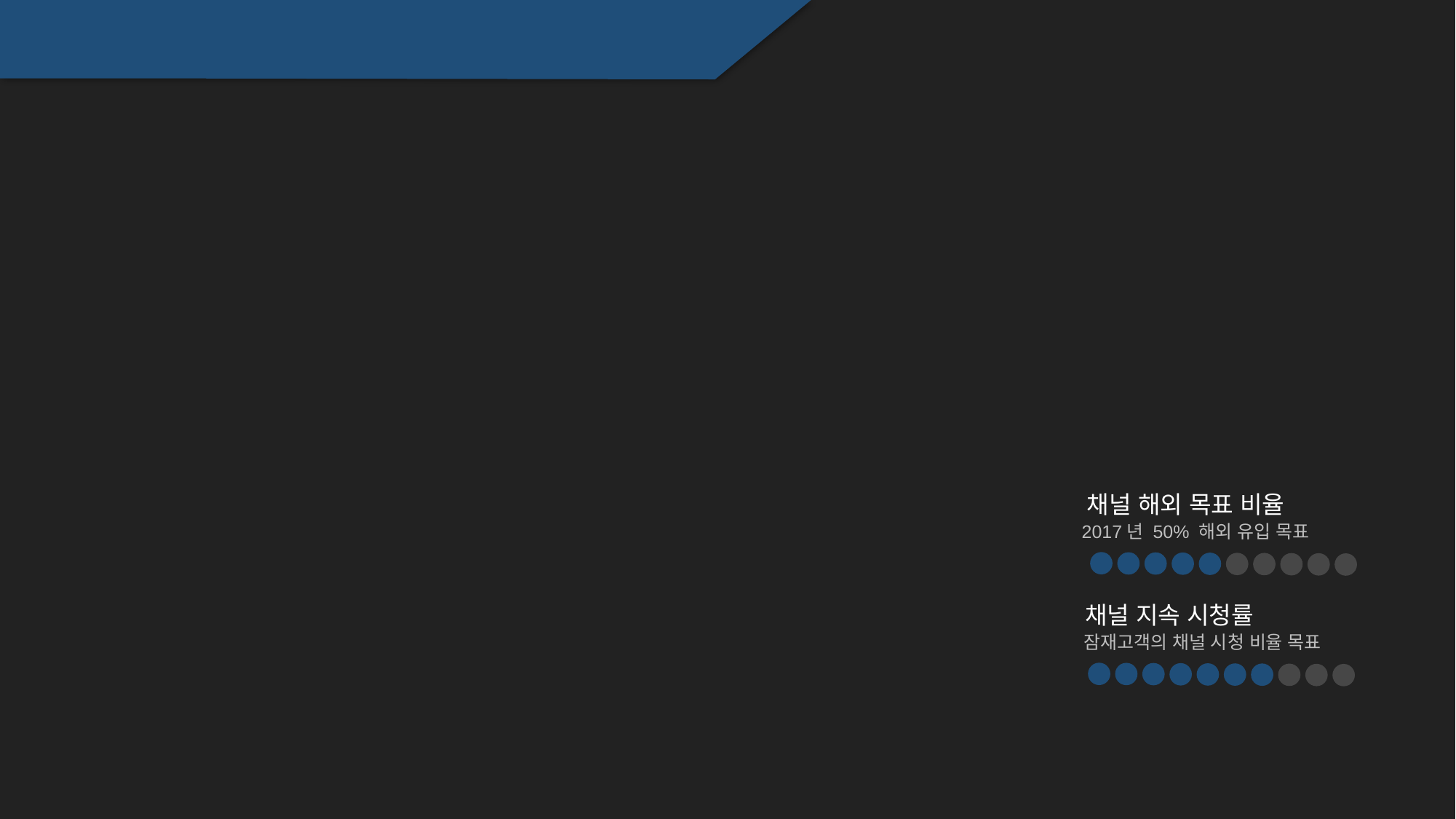

채널 해외 목표 비율
2017년 50% 해외 유입 목표

채널 지속 시청률
잠재고객의 채널 시청 비율 목표